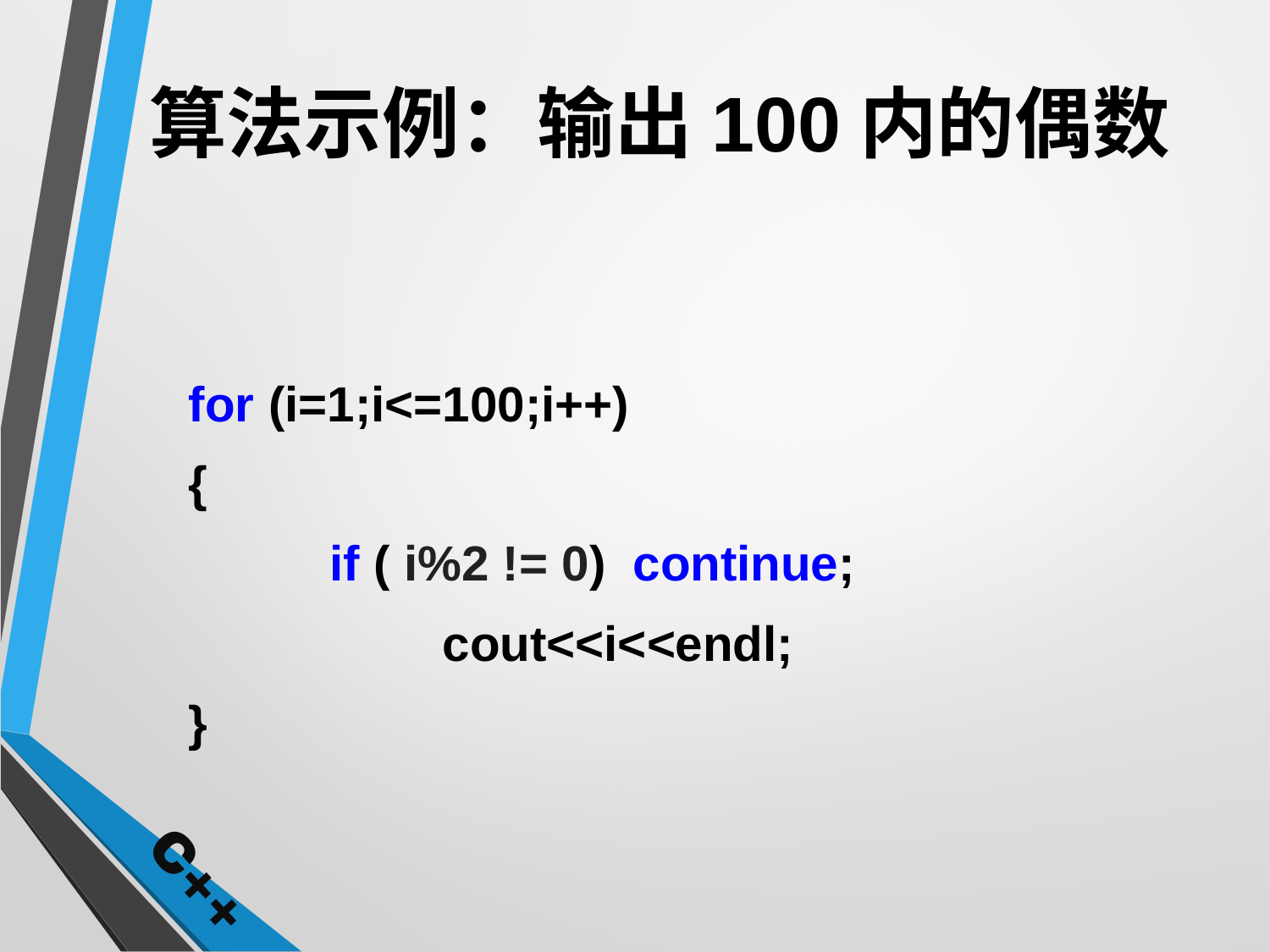

# 算法示例：输出100内的偶数
	for (i=1;i<=100;i++)
	{
   	 if ( i%2 != 0)  continue;
   		cout<<i<<endl;
	}